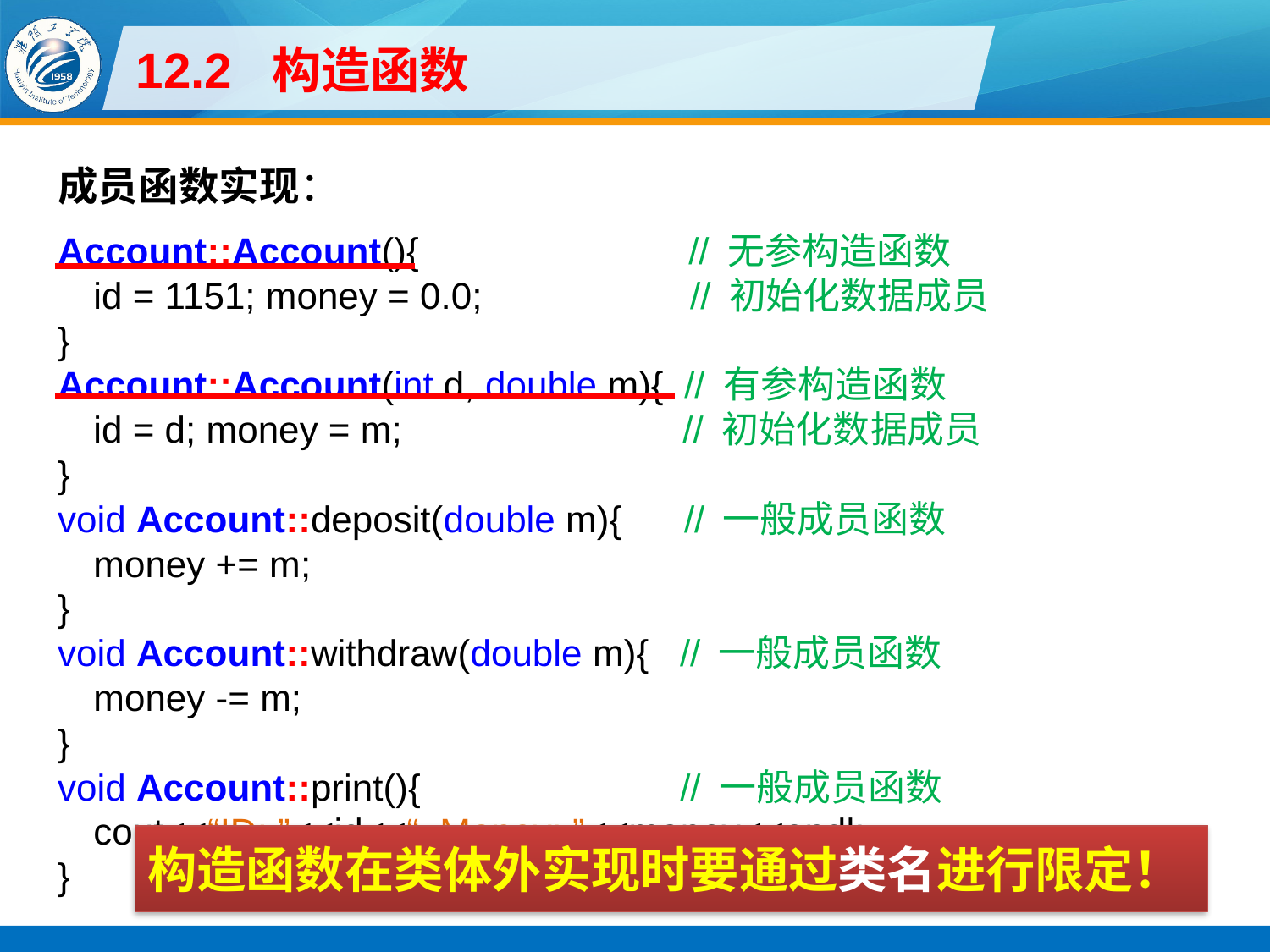

# 12.2  构造函数
成员函数实现：
Account::Account(){                          // 无参构造函数
id = 1151; money = 0.0;                    // 初始化数据成员
}
Account::Account(int d, double m){  // 有参构造函数
id = d; money = m;                           // 初始化数据成员
}
void Account::deposit(double m){      // 一般成员函数
money += m;
}
void Account::withdraw(double m){   // 一般成员函数
money -= m;
}
void Account::print(){                         // 一般成员函数
cout<<“ID: ”<<id<<“, Money: ”<<money<<endl;
}

构造函数在类体外实现时要通过类名进行限定！